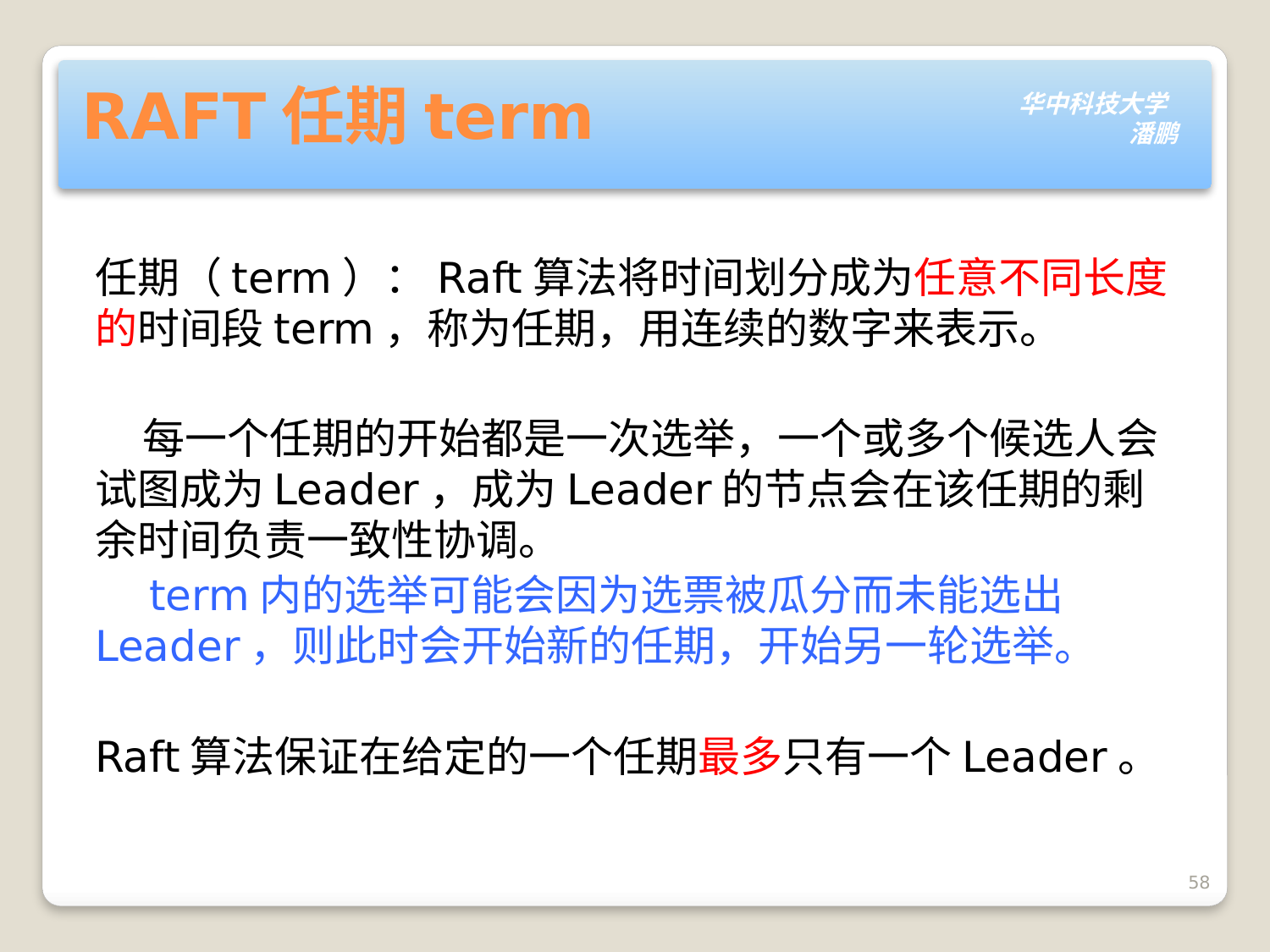

# RAFT任期term
任期（term）：Raft算法将时间划分成为任意不同长度的时间段term，称为任期，用连续的数字来表示。

    每一个任期的开始都是一次选举，一个或多个候选人会试图成为Leader，成为Leader的节点会在该任期的剩余时间负责一致性协调。
    term内的选举可能会因为选票被瓜分而未能选出Leader，则此时会开始新的任期，开始另一轮选举。

Raft算法保证在给定的一个任期最多只有一个Leader。
58